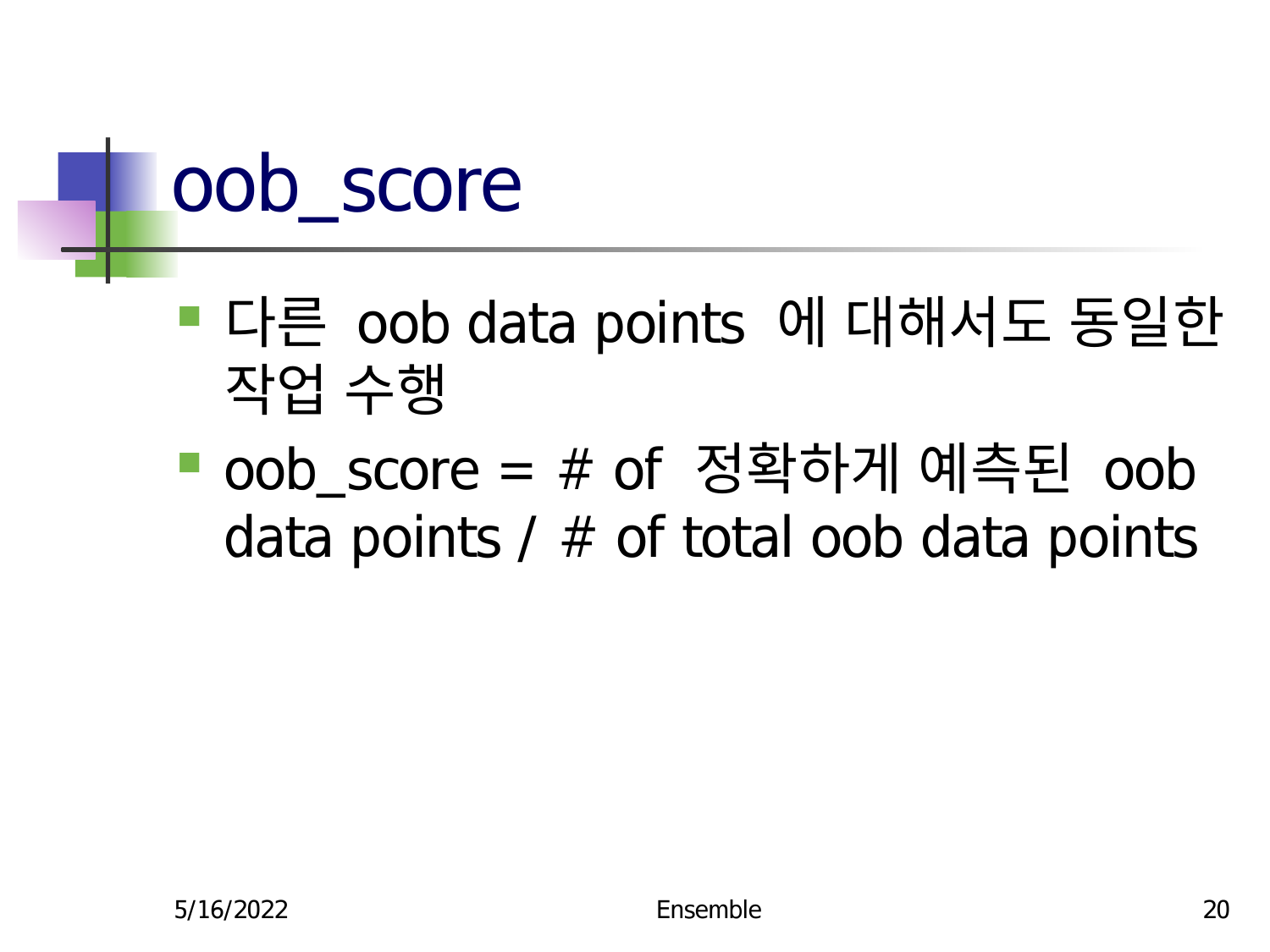

# oob_score
다른 oob data points 에 대해서도 동일한 작업 수행
oob_score = # of 정확하게 예측된 oob data points / # of total oob data points
5/16/2022
Ensemble
20